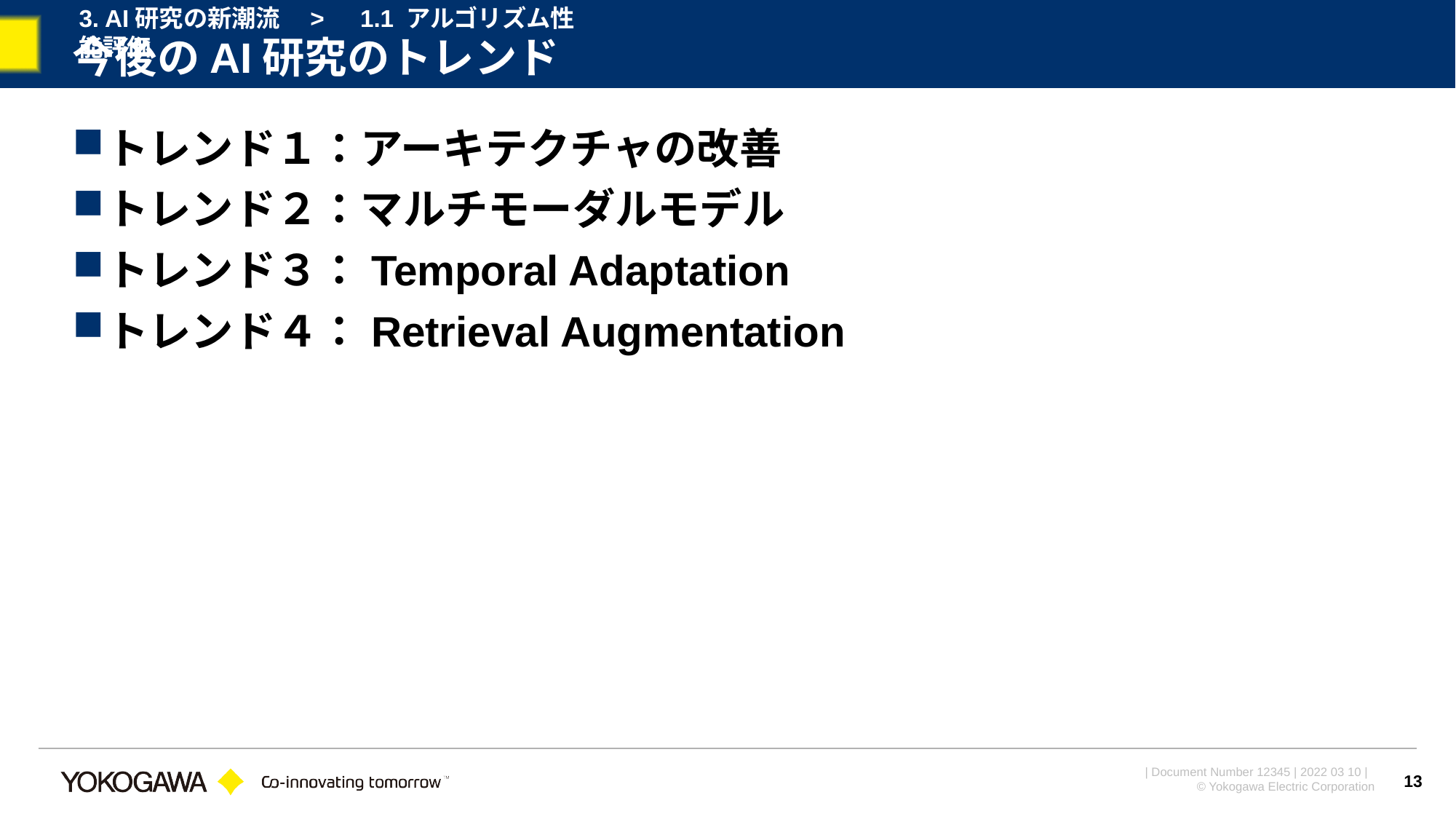

3. AI研究の新潮流　>　1.1 アルゴリズム性能評価
# 今後のAI研究のトレンド
トレンド１：アーキテクチャの改善
トレンド２：マルチモーダルモデル
トレンド３：Temporal Adaptation
トレンド４：Retrieval Augmentation
13